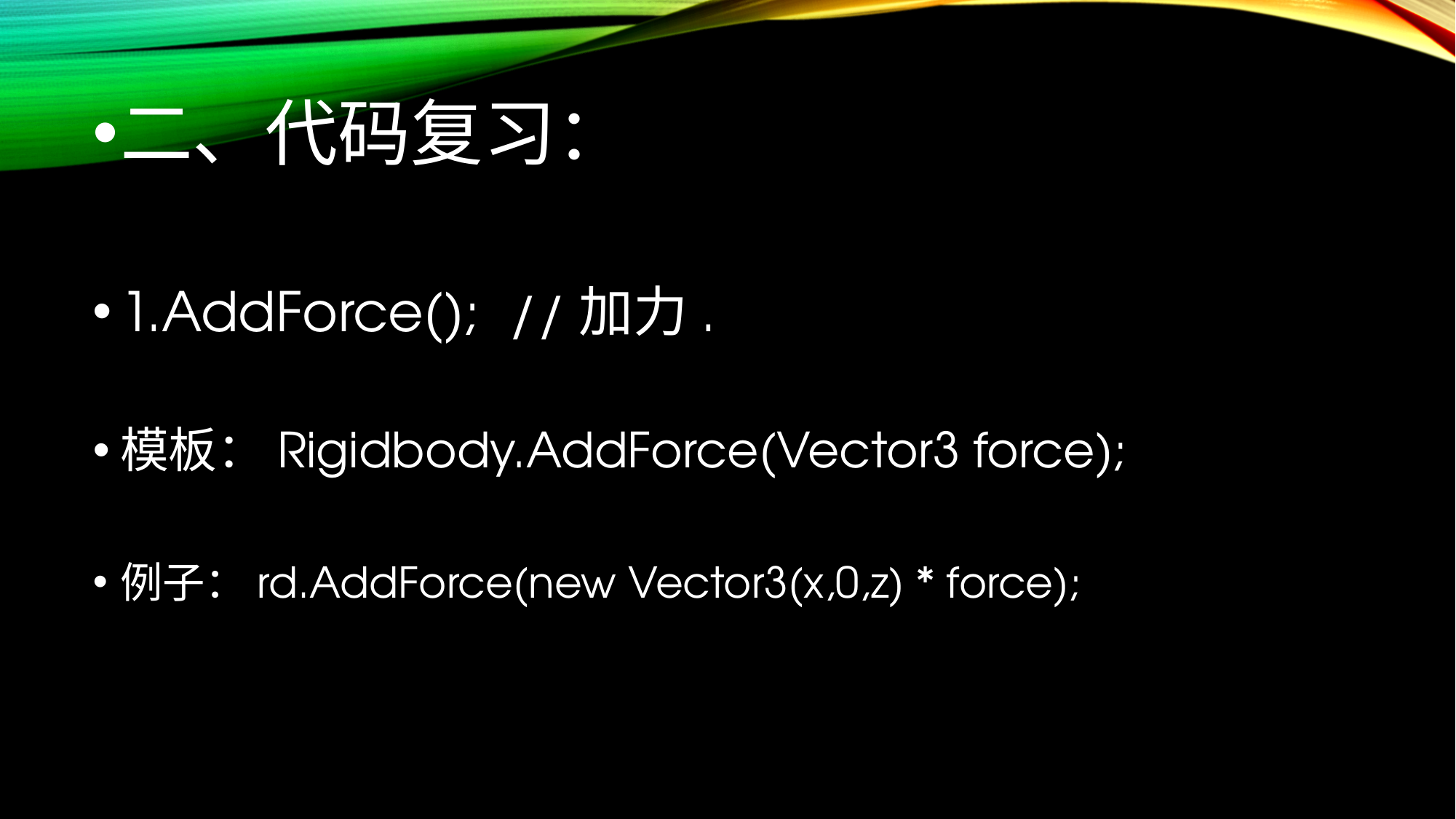

二、代码复习：

1.AddForce();  //加力.

模板：Rigidbody.AddForce(Vector3 force);

例子：rd.AddForce(new Vector3(x,0,z) * force);
#